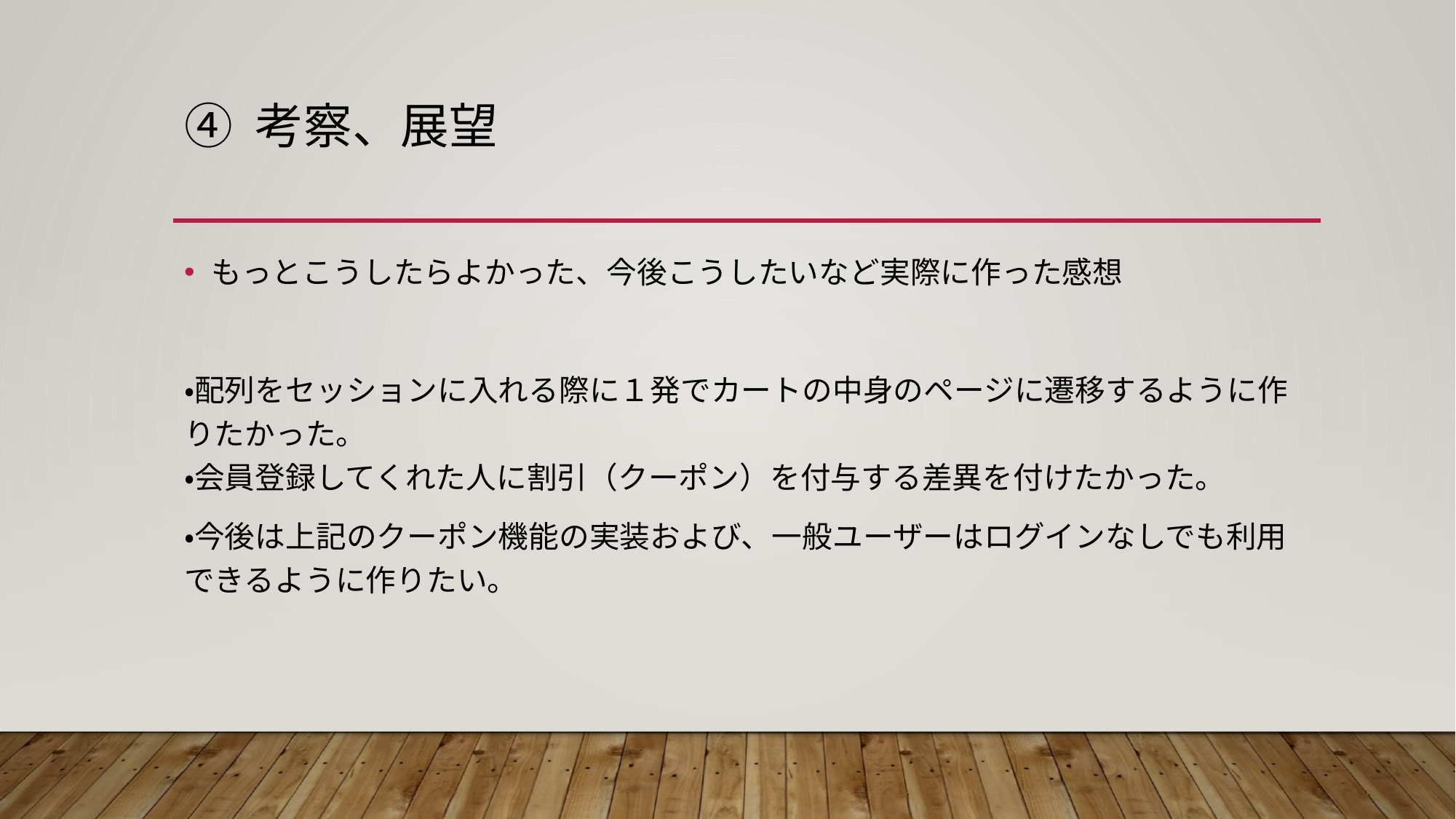

# ④ 考察、展望
もっとこうしたらよかった、今後こうしたいなど実際に作った感想

・配列をセッションに入れる際に１発でカートの中身のページに遷移するように作りたかった。
・会員登録してくれた人に割引（クーポン）を付与する差異を付けたかった。
・今後は上記のクーポン機能の実装および、一般ユーザーはログインなしでも利用できるように作りたい。